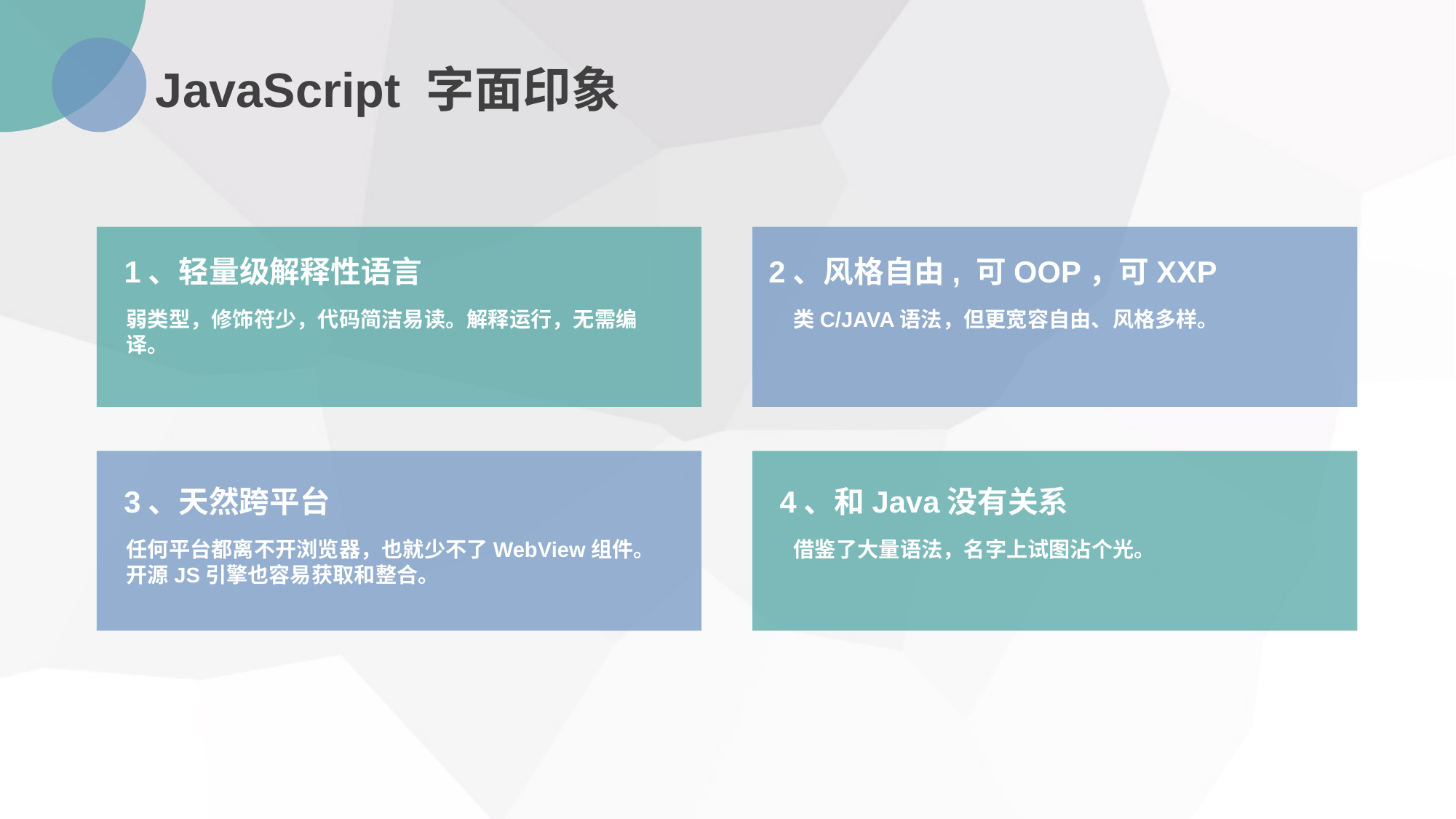

JavaScript 字面印象

1、轻量级解释性语言
2、风格自由, 可OOP，可XXP
弱类型，修饰符少，代码简洁易读。解释运行，无需编译。
类C/JAVA语法，但更宽容自由、风格多样。

3、天然跨平台
4、和Java没有关系
任何平台都离不开浏览器，也就少不了WebView组件。开源JS引擎也容易获取和整合。
借鉴了大量语法，名字上试图沾个光。